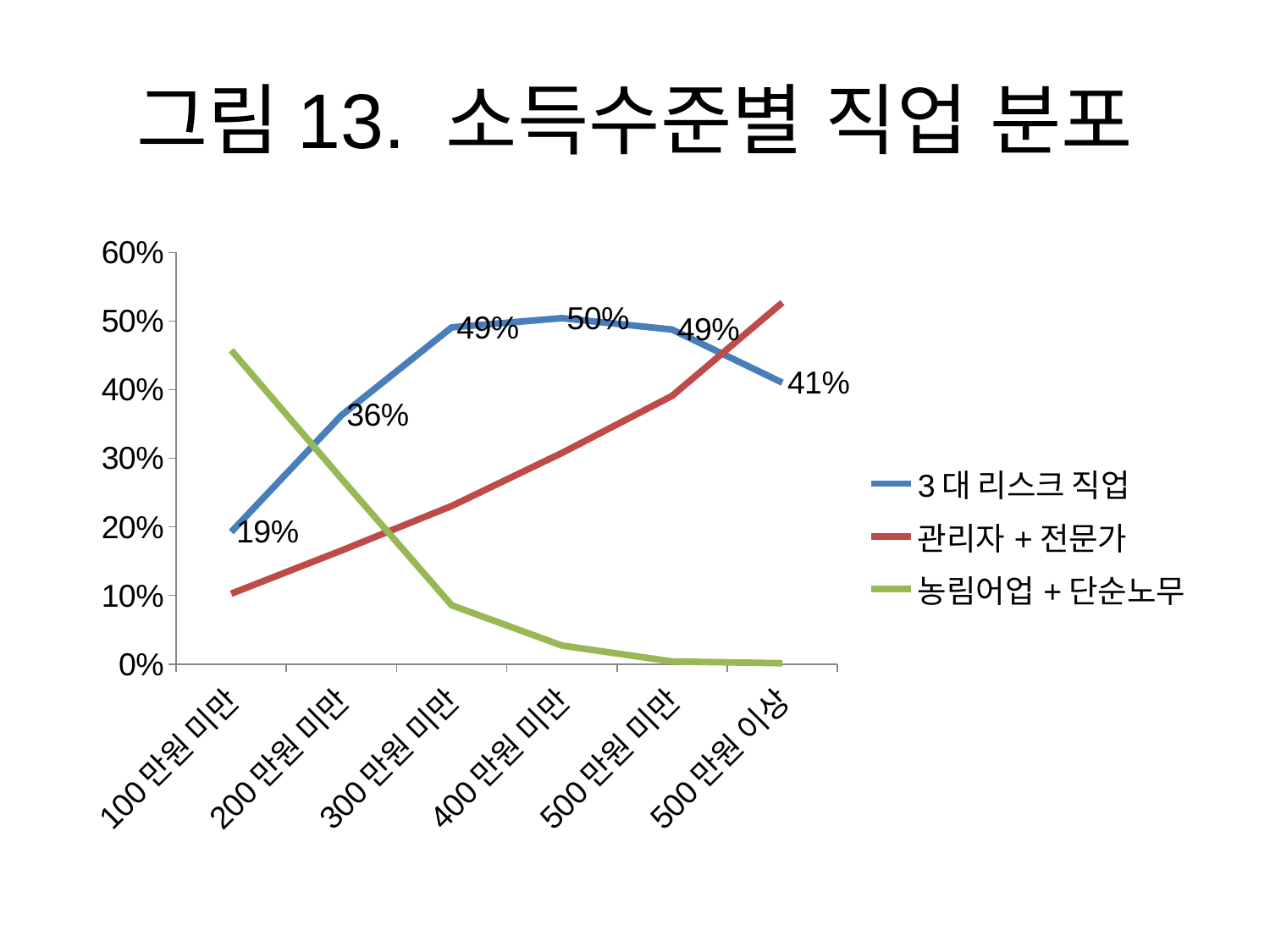

# 그림13. 소득수준별 직업 분포

### Chart

| Category | 3대 리스크 직업 | 관리자+전문가 | 농림어업+단순노무 |
|---|---|---|---|
| 100만원 미만 | 0.19267337310690724 | 0.10264313813143966 | 0.4576147666916047 |
| 200만원 미만 | 0.36274060351873944 | 0.16556211468910154 | 0.2703211822196379 |
| 300만원 미만 | 0.49088830271277495 | 0.23054043941208732 | 0.0857040810805938 |
| 400만원 미만 | 0.5044081891761653 | 0.3078448297069368 | 0.027020641021220888 |
| 500만원 미만 | 0.4877043847963618 | 0.3911287362280915 | 0.0038558649866353503 |
| 500만원 이상 | 0.4103009445540453 | 0.5270193476797005 | 0.0012714044338288514 |